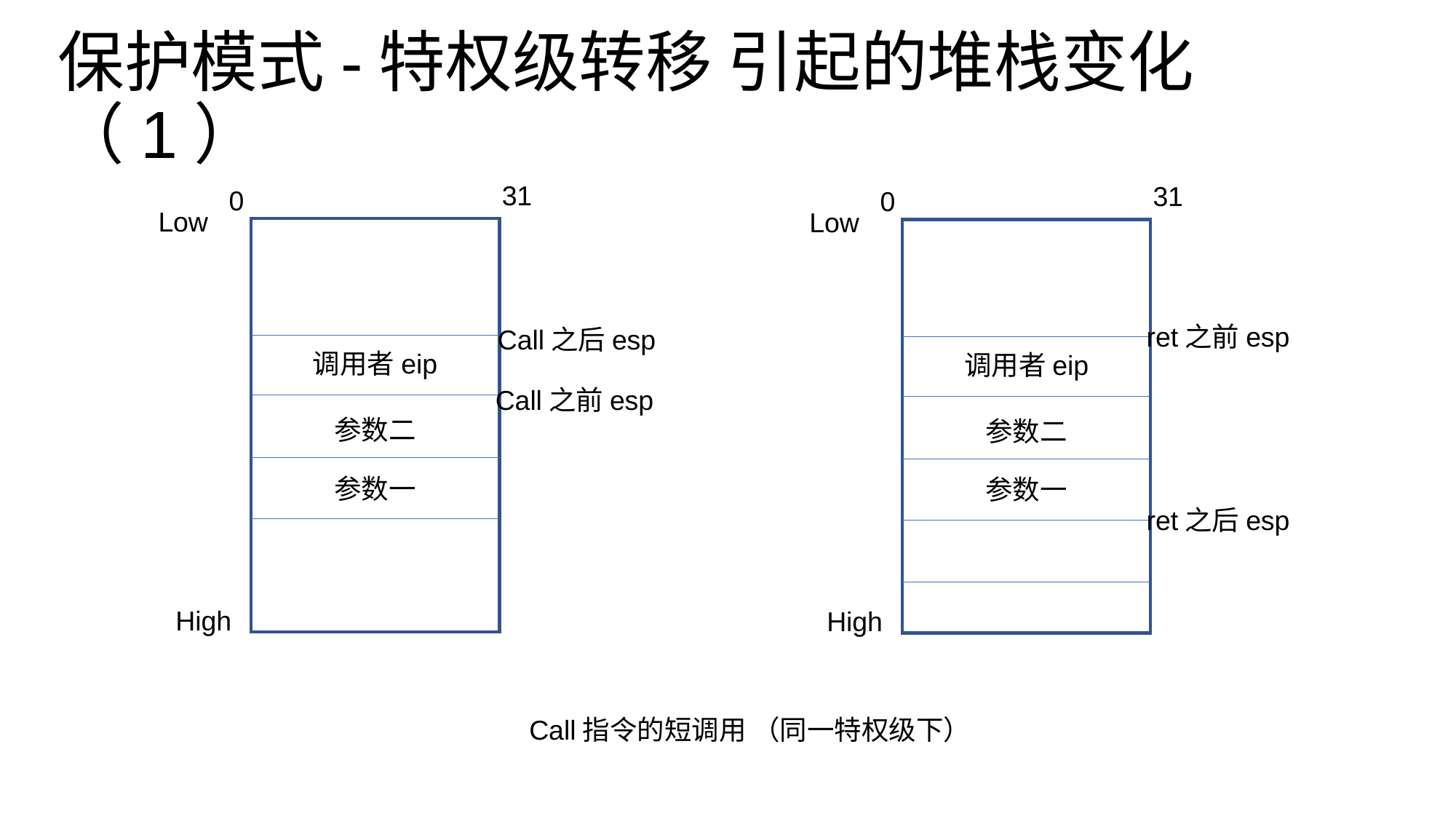

# 保护模式-特权级转移 引起的堆栈变化（1）
31
31
0
0
Low
Low

ret之前esp
Call之后esp
调用者eip
调用者eip
Call之前esp
参数二
参数二
参数一
参数一
ret之后esp
High
High
Call指令的短调用 （同一特权级下）